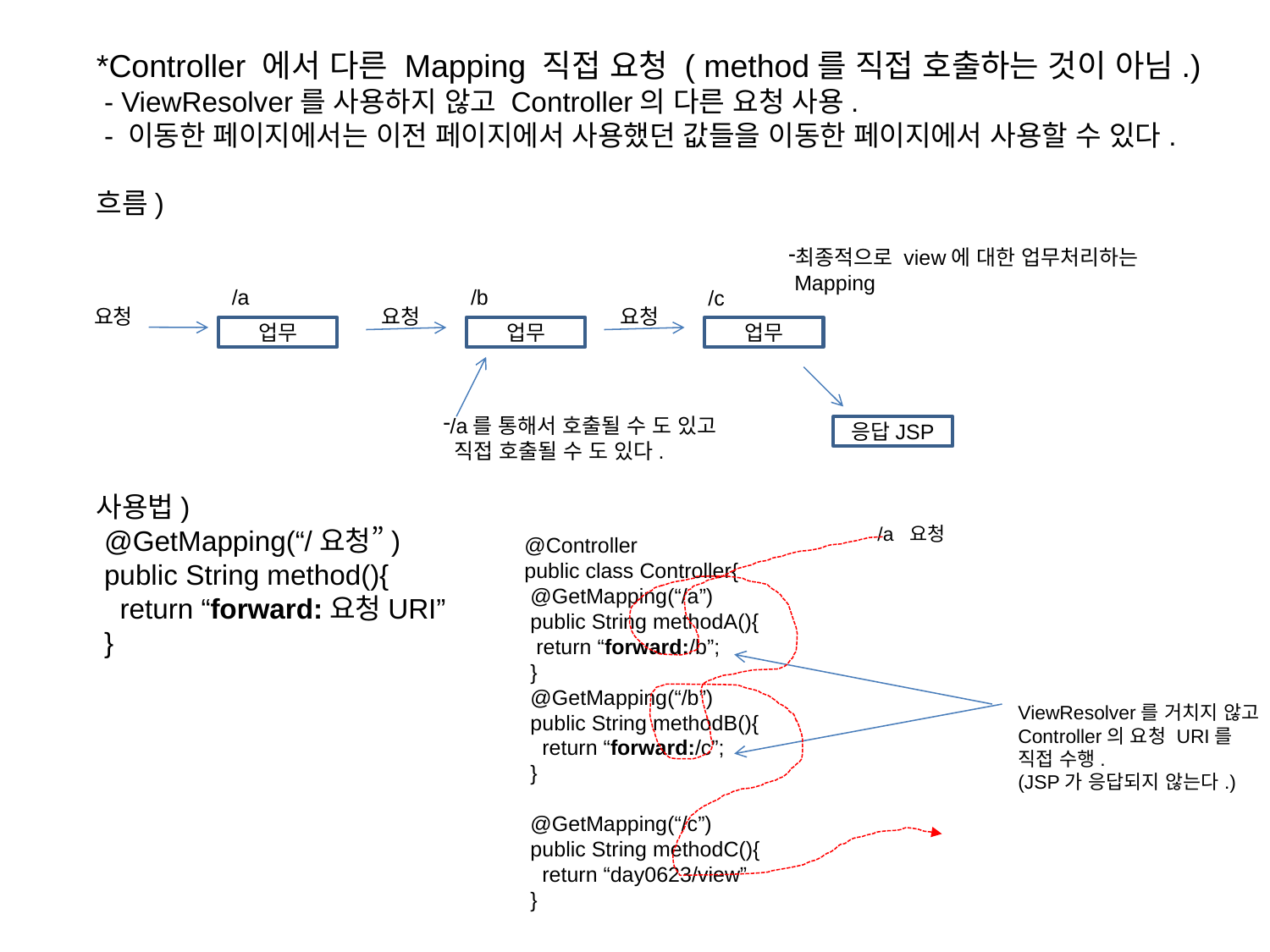

*Controller 에서 다른 Mapping 직접 요청 ( method를 직접 호출하는 것이 아님.)
 - ViewResolver를 사용하지 않고 Controller의 다른 요청 사용.
 - 이동한 페이지에서는 이전 페이지에서 사용했던 값들을 이동한 페이지에서 사용할 수 있다.

흐름)

사용법)
 @GetMapping(“/요청”)
 public String method(){
   return “forward:요청URI”
 }
최종적으로 view에 대한 업무처리하는
 Mapping
/a
/b
/c
요청
요청
요청
업무
업무
업무
/a를 통해서 호출될 수 도 있고
 직접 호출될 수 도 있다.
응답JSP
/a  요청
@Controller
public class Controller{
 @GetMapping(“/a”)
 public String methodA(){
  return “forward:/b”;
 }
 @GetMapping(“/b”)
 public String methodB(){
   return “forward:/c”;
 }

 @GetMapping(“/c”)
 public String methodC(){
   return “day0623/view”
 }

ViewResolver를 거치지 않고
Controller의 요청 URI를
직접 수행.
(JSP가 응답되지 않는다.)